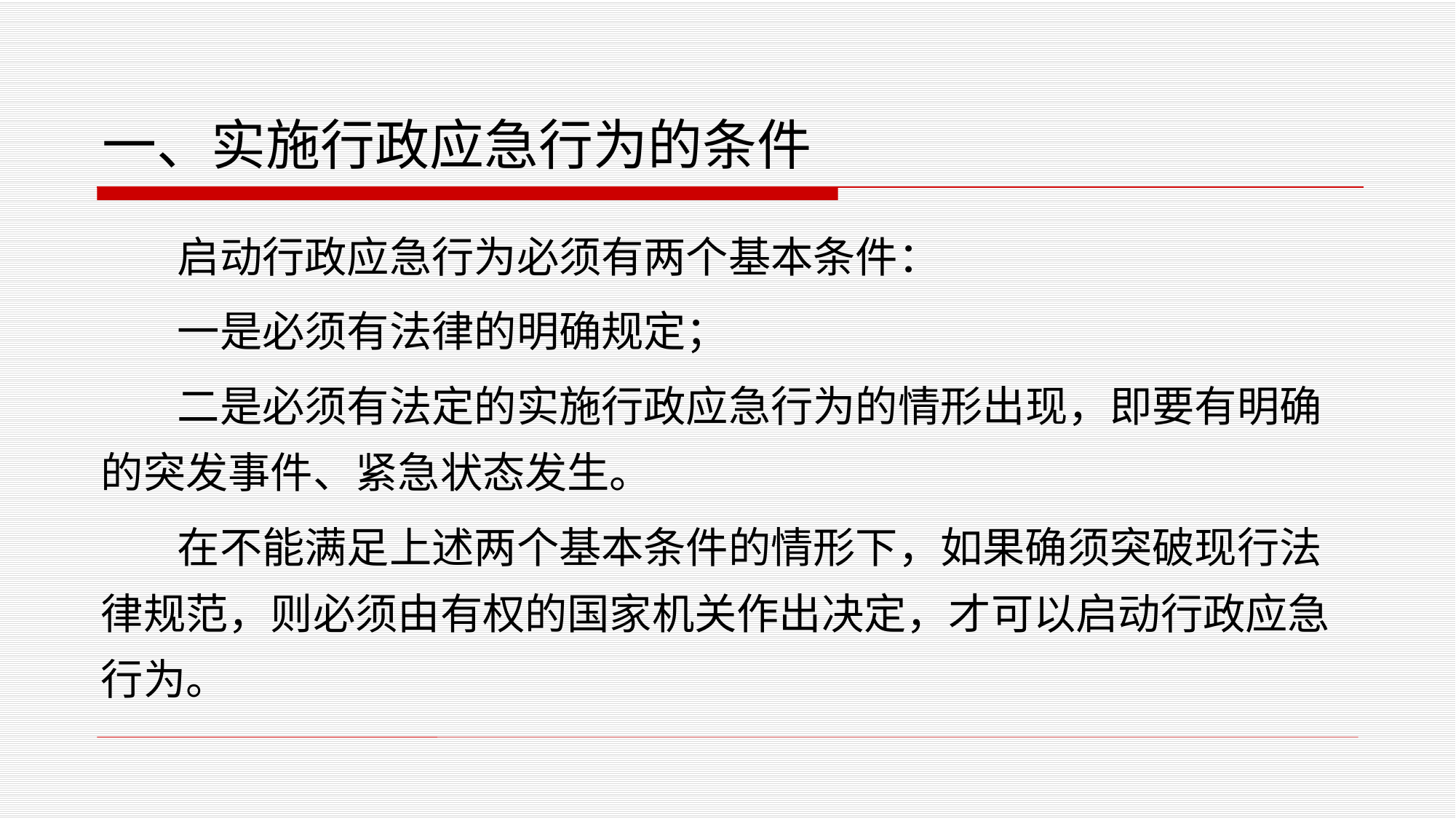

# 一、实施行政应急行为的条件
       启动行政应急行为必须有两个基本条件：
       一是必须有法律的明确规定；
       二是必须有法定的实施行政应急行为的情形出现，即要有明确的突发事件、紧急状态发生。
       在不能满足上述两个基本条件的情形下，如果确须突破现行法律规范，则必须由有权的国家机关作出决定，才可以启动行政应急行为。